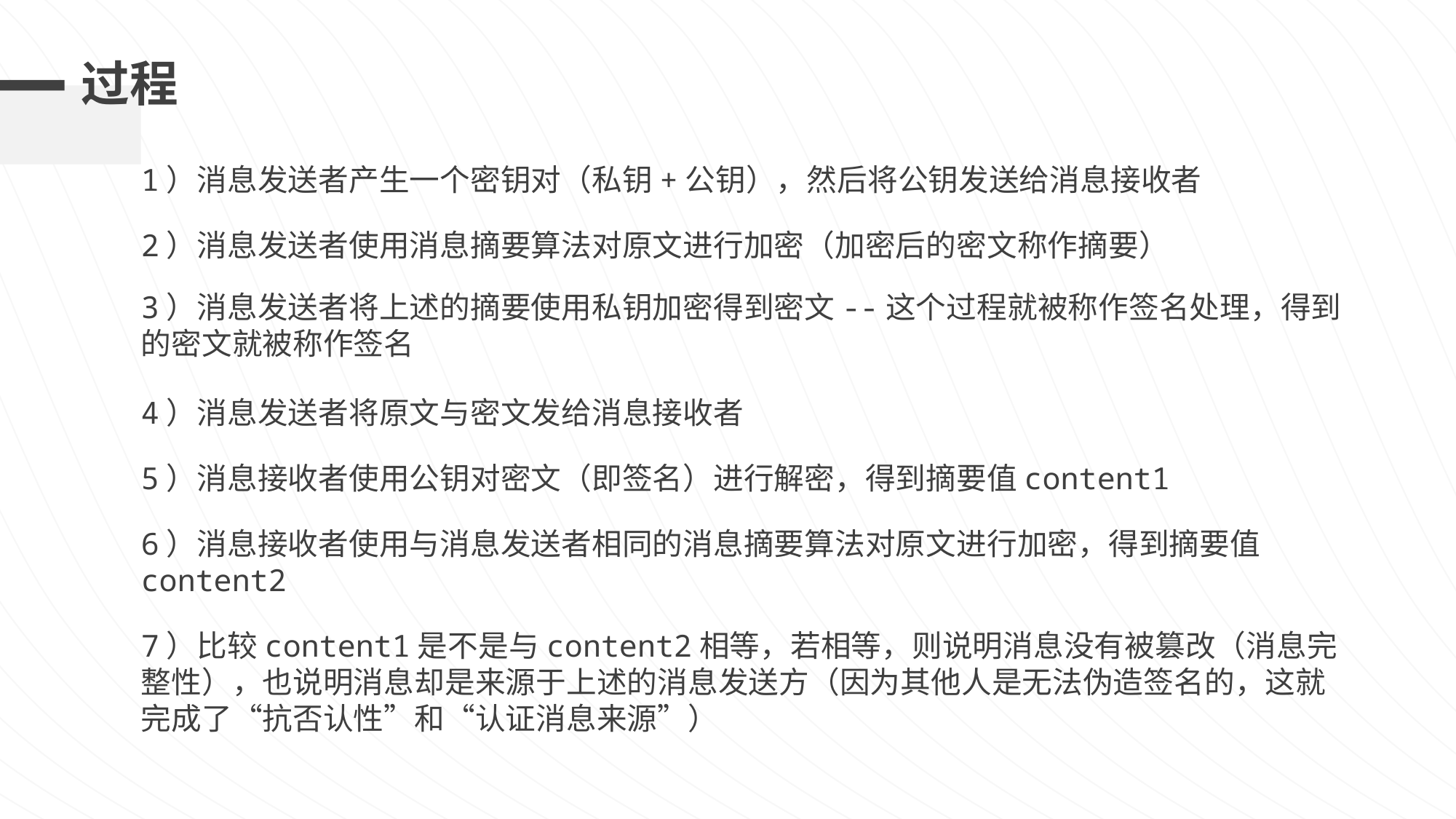

# 过程
1）消息发送者产生一个密钥对（私钥+公钥），然后将公钥发送给消息接收者

2）消息发送者使用消息摘要算法对原文进行加密（加密后的密文称作摘要）

3）消息发送者将上述的摘要使用私钥加密得到密文--这个过程就被称作签名处理，得到的密文就被称作签名

4）消息发送者将原文与密文发给消息接收者

5）消息接收者使用公钥对密文（即签名）进行解密，得到摘要值content1

6）消息接收者使用与消息发送者相同的消息摘要算法对原文进行加密，得到摘要值content2

7）比较content1是不是与content2相等，若相等，则说明消息没有被篡改（消息完整性），也说明消息却是来源于上述的消息发送方（因为其他人是无法伪造签名的，这就完成了“抗否认性”和“认证消息来源”）